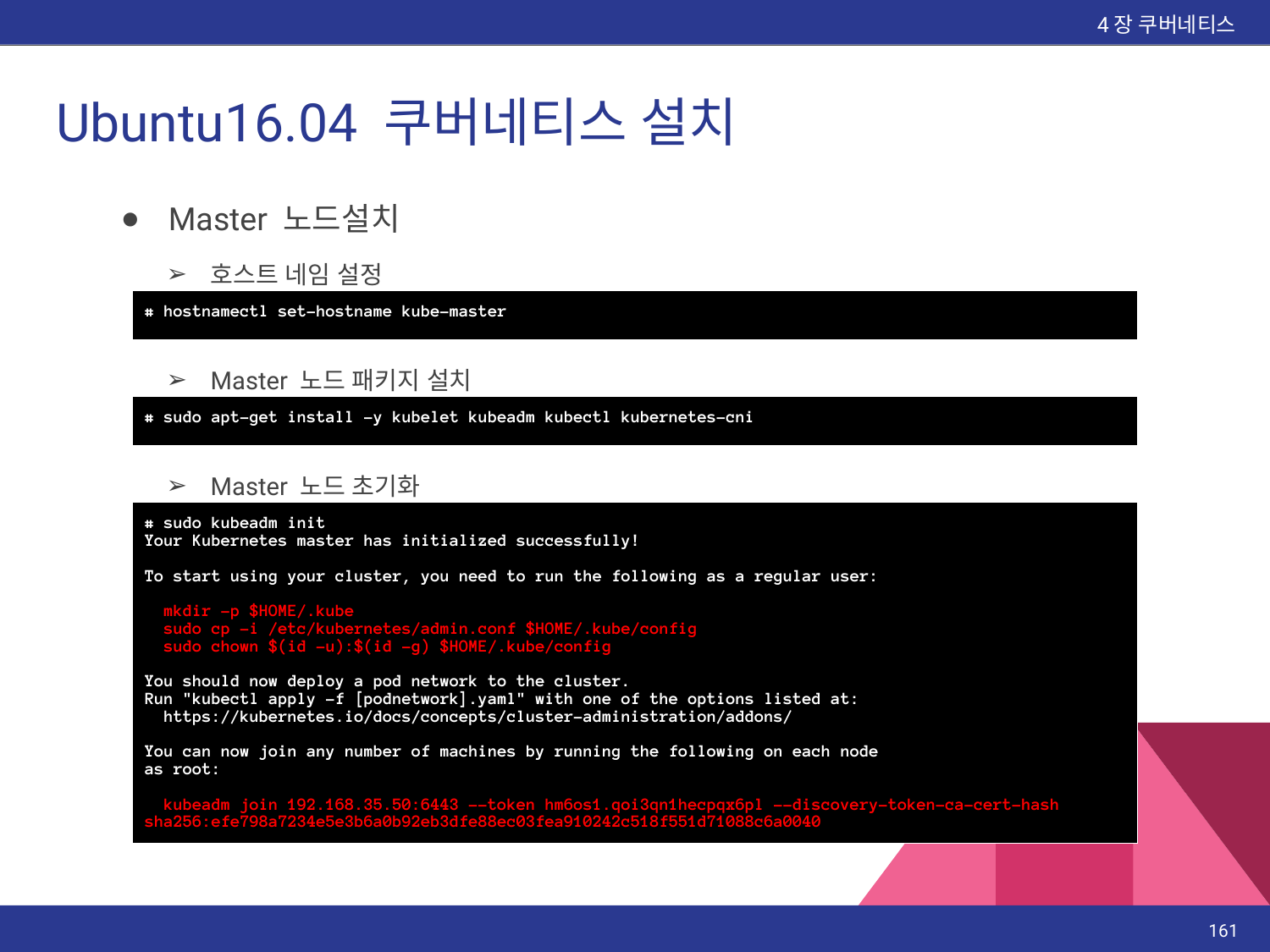

4장 쿠버네티스

# Ubuntu16.04 쿠버네티스 설치
Master 노드설치

호스트 네임 설정
| # hostnamectl set-hostname kube-master |
| --- |
Master 노드 패키지 설치
| # sudo apt-get install -y kubelet kubeadm kubectl kubernetes-cni |
| --- |
Master 노드 초기화
| # sudo kubeadm init Your Kubernetes master has initialized successfully! To start using your cluster, you need to run the following as a regular user: mkdir -p $HOME/.kube sudo cp -i /etc/kubernetes/admin.conf $HOME/.kube/config sudo chown $(id -u):$(id -g) $HOME/.kube/config You should now deploy a pod network to the cluster. Run "kubectl apply -f [podnetwork].yaml" with one of the options listed at: https://kubernetes.io/docs/concepts/cluster-administration/addons/ You can now join any number of machines by running the following on each node as root: kubeadm join 192.168.35.50:6443 --token hm6os1.qoi3qn1hecpqx6pl --discovery-token-ca-cert-hash sha256:efe798a7234e5e3b6a0b92eb3dfe88ec03fea910242c518f551d71088c6a0040 |
| --- |
161